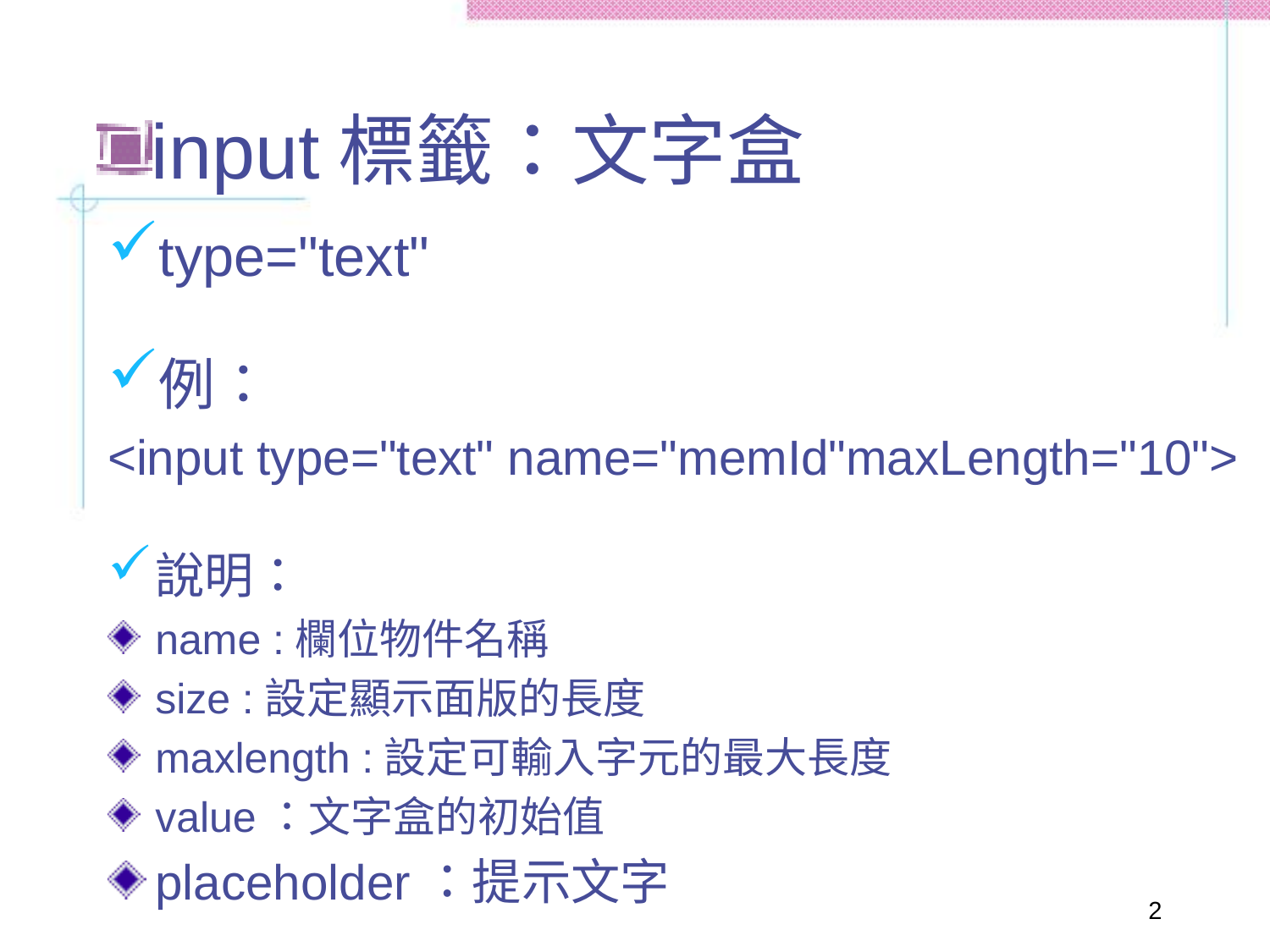

# input標籤：文字盒
type="text"

例：
<input type="text" name="memId"maxLength="10">

說明：
name :欄位物件名稱
size :設定顯示面版的長度
maxlength :設定可輸入字元的最大長度
value：文字盒的初始值
placeholder：提示文字
2